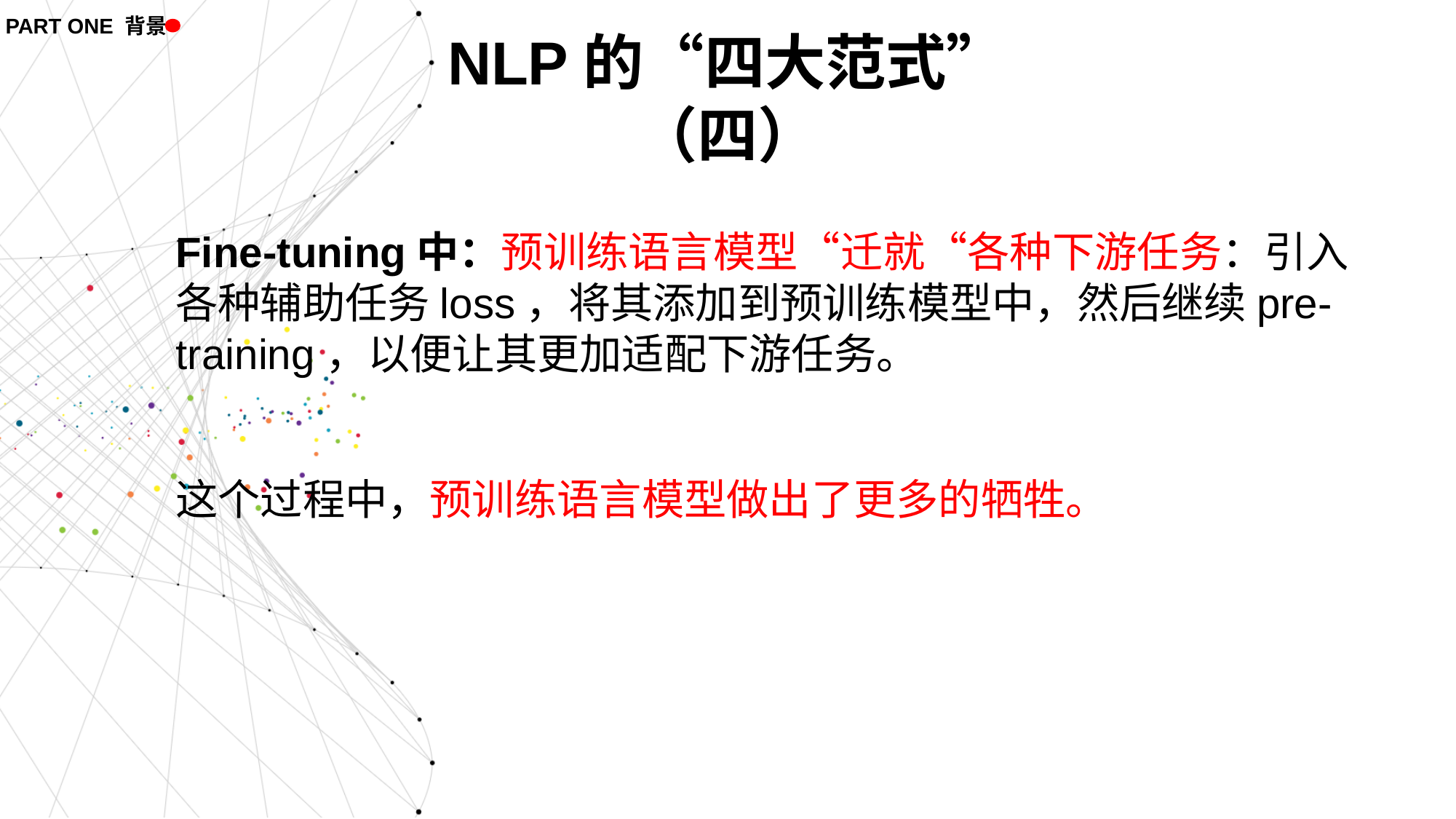

PART ONE 背景
NLP的“四大范式”（四）

Fine-tuning中：预训练语言模型“迁就“各种下游任务：引入各种辅助任务loss，将其添加到预训练模型中，然后继续pre-training，以便让其更加适配下游任务。

这个过程中，预训练语言模型做出了更多的牺牲。